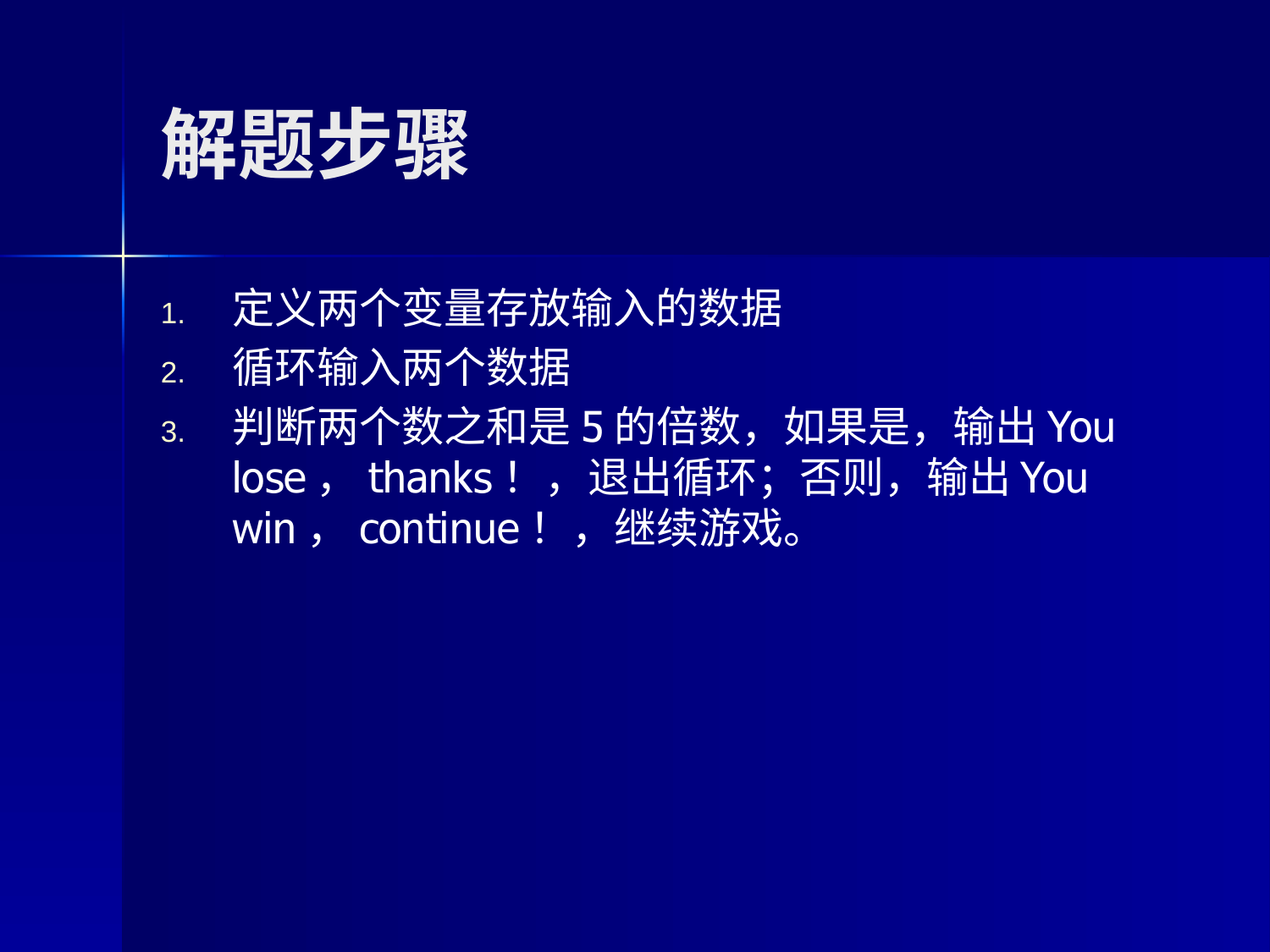

# 解题步骤
定义两个变量存放输入的数据
循环输入两个数据
判断两个数之和是5的倍数，如果是，输出You lose，thanks！，退出循环；否则，输出You win，continue！，继续游戏。